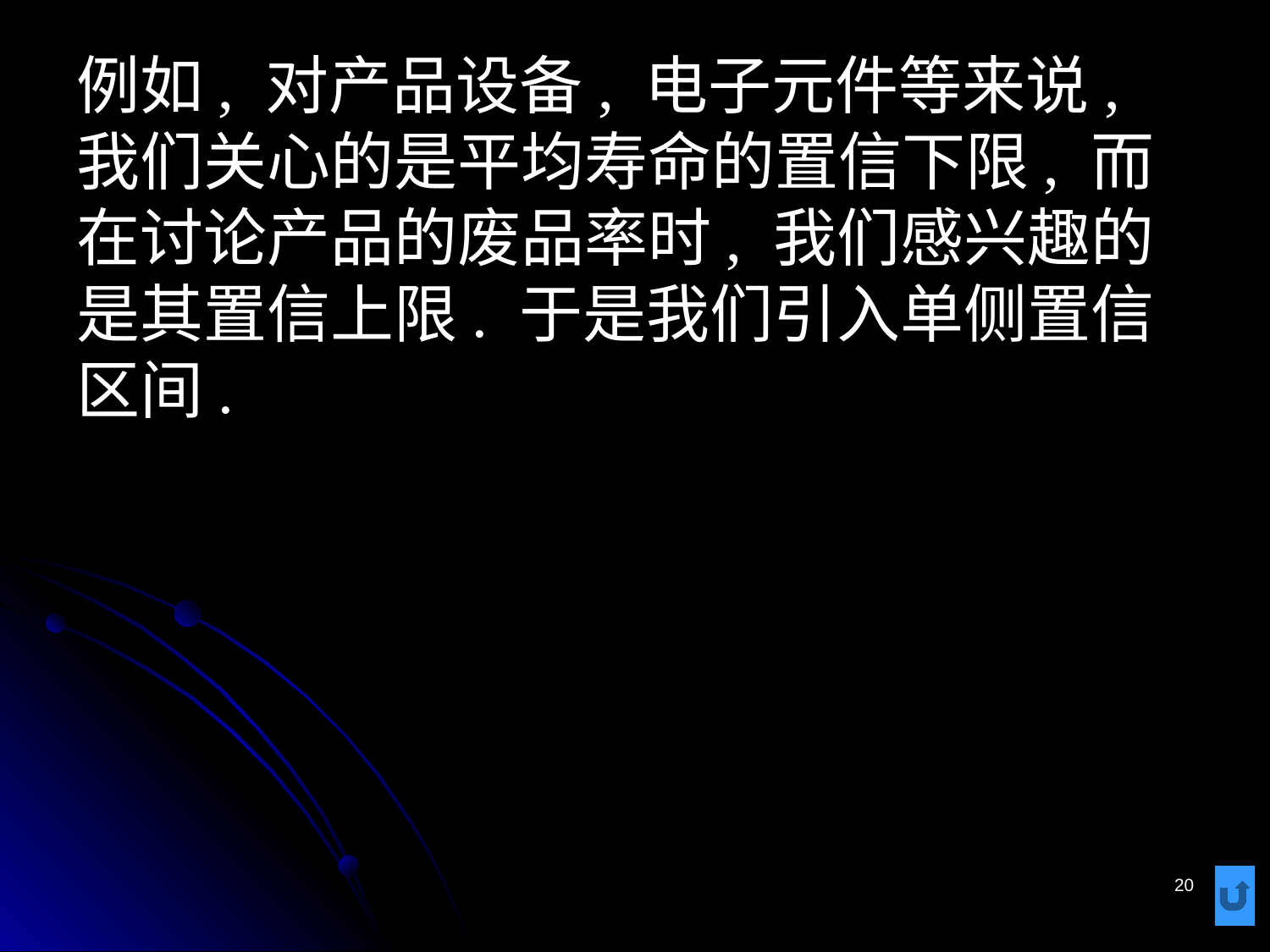

# 例如, 对产品设备, 电子元件等来说, 我们关心的是平均寿命的置信下限, 而在讨论产品的废品率时, 我们感兴趣的是其置信上限. 于是我们引入单侧置信区间.
20